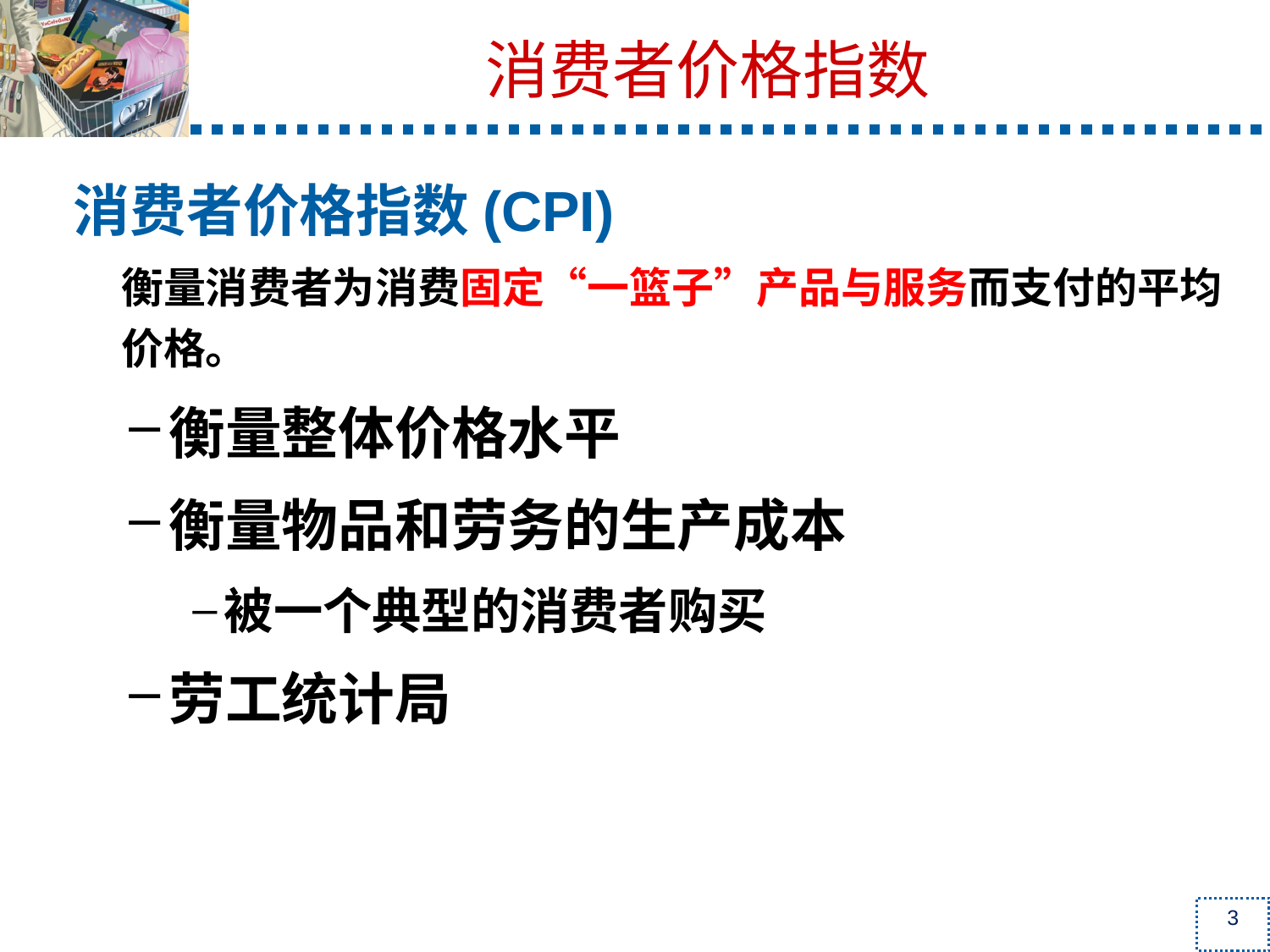

消费者价格指数
消费者价格指数(CPI)
衡量消费者为消费固定“一篮子”产品与服务而支付的平均价格。
衡量整体价格水平
衡量物品和劳务的生产成本
被一个典型的消费者购买
劳工统计局
3